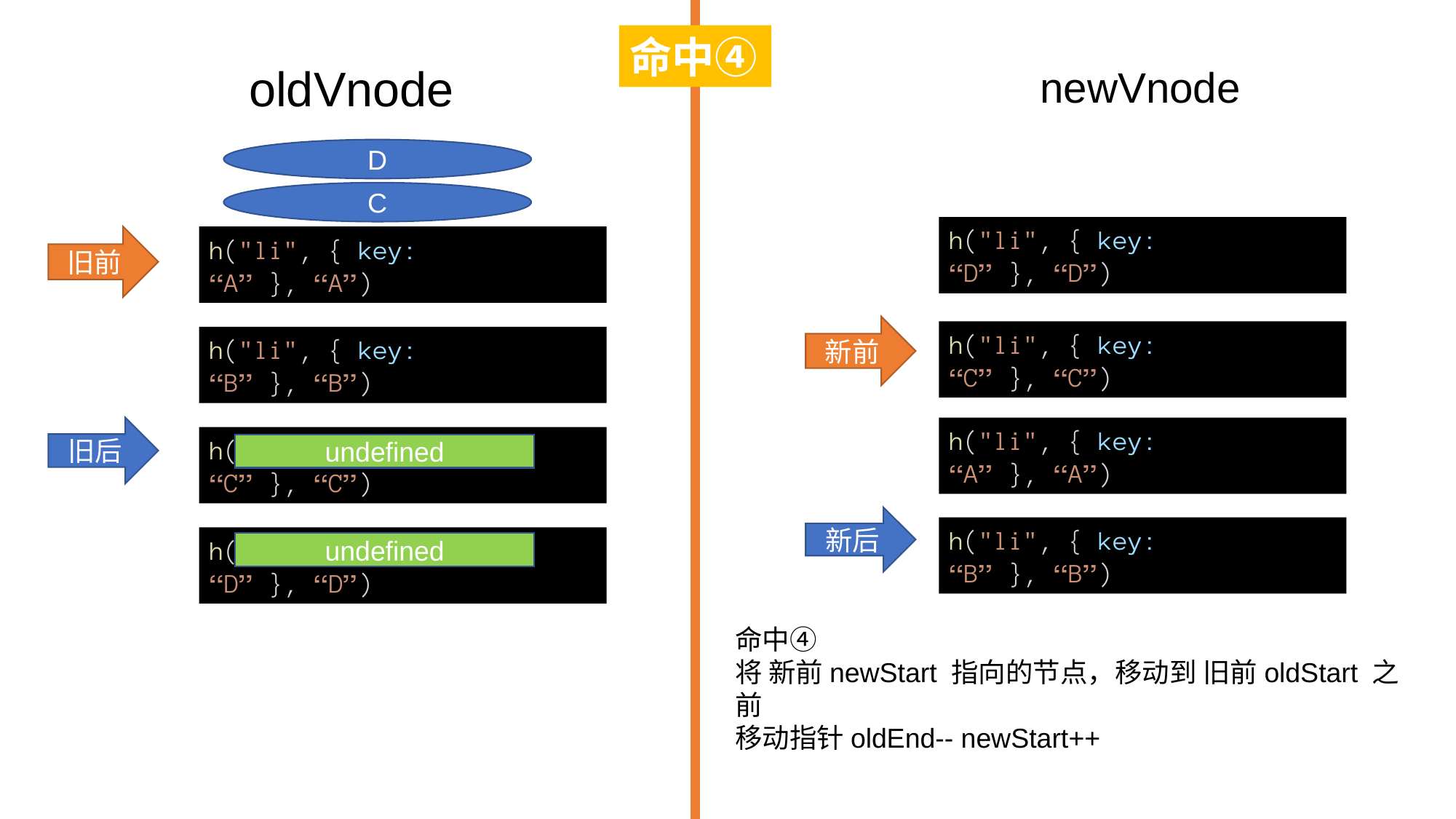

命中④
oldVnode
newVnode
D
C
h("li", { key: “D” }, “D”)
旧前
h("li", { key: “A” }, “A”)
新前
h("li", { key: “C” }, “C”)
h("li", { key: “B” }, “B”)
h("li", { key: “A” }, “A”)
旧后
h("li", { key: “C” }, “C”)
undefined
新后
h("li", { key: “B” }, “B”)
h("li", { key: “D” }, “D”)
undefined
命中④
将 新前newStart 指向的节点，移动到 旧前oldStart 之前
移动指针oldEnd-- newStart++